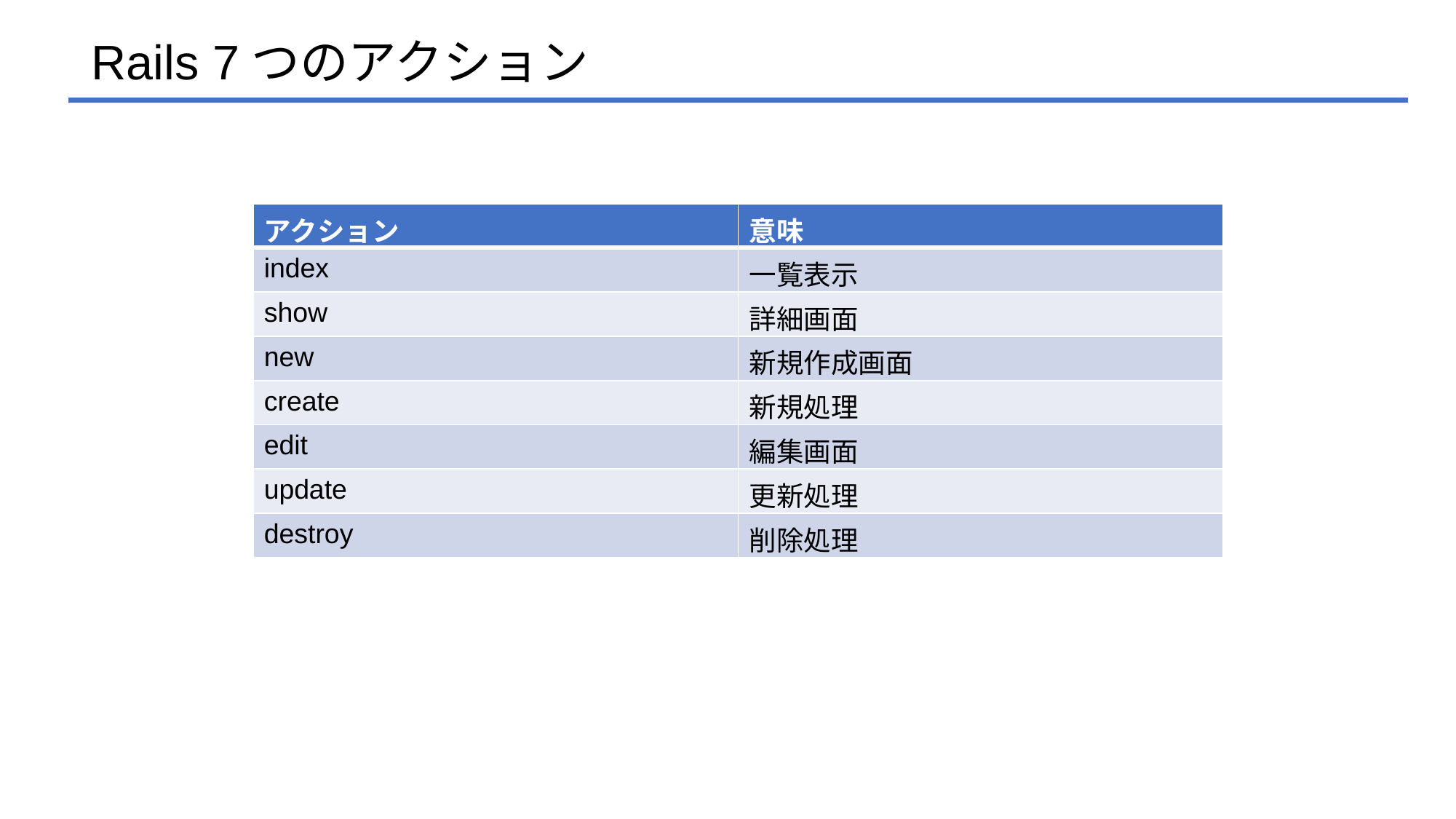

Rails 7つのアクション
| アクション | 意味 |
| --- | --- |
| index | 一覧表示 |
| show | 詳細画面 |
| new | 新規作成画面 |
| create | 新規処理 |
| edit | 編集画面 |
| update | 更新処理 |
| destroy | 削除処理 |